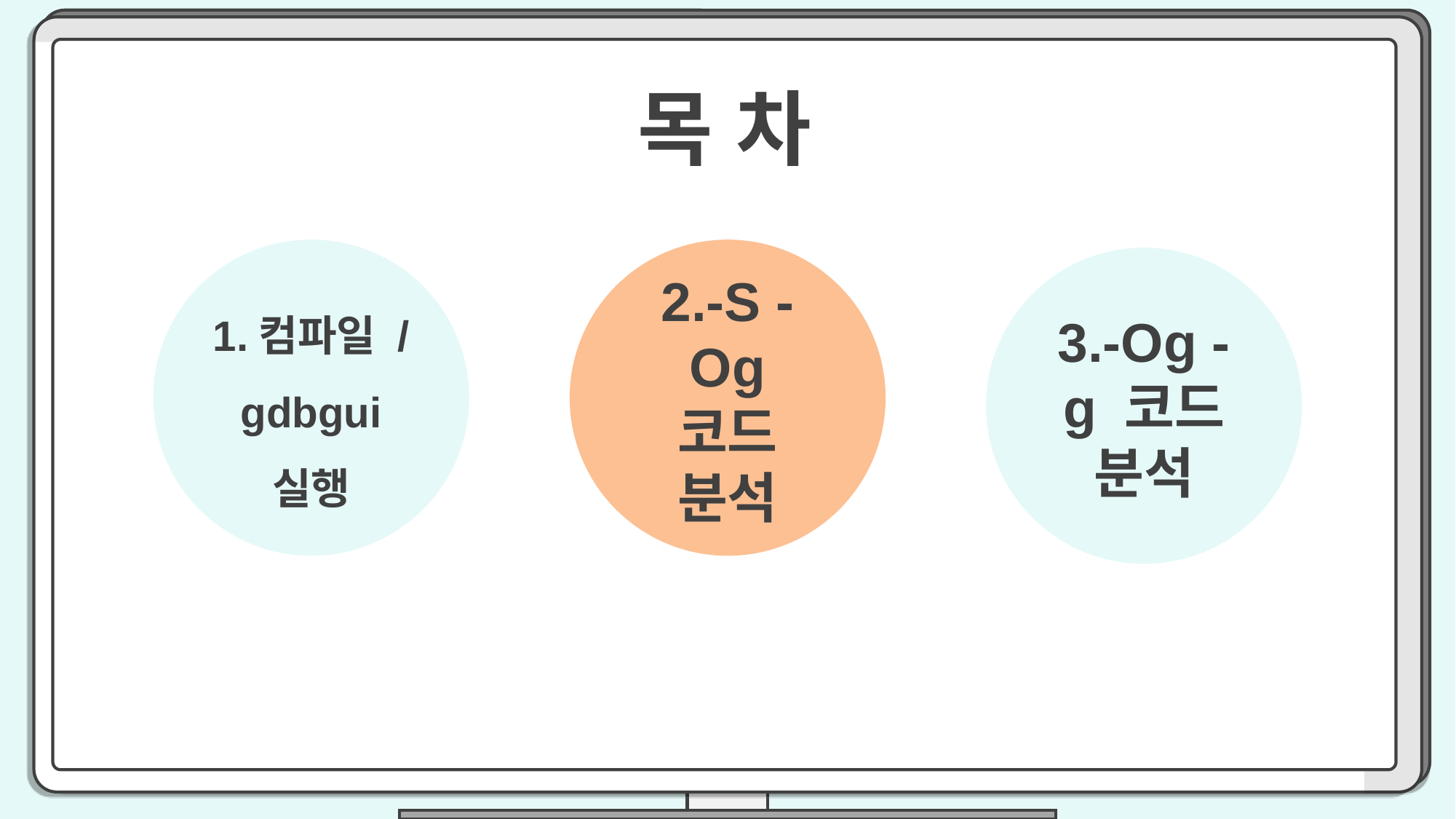

t

목 차
1.컴파일 /
gdbgui
실행
2.-S -Og 코드 분석
3.-Og -g 코드 분석